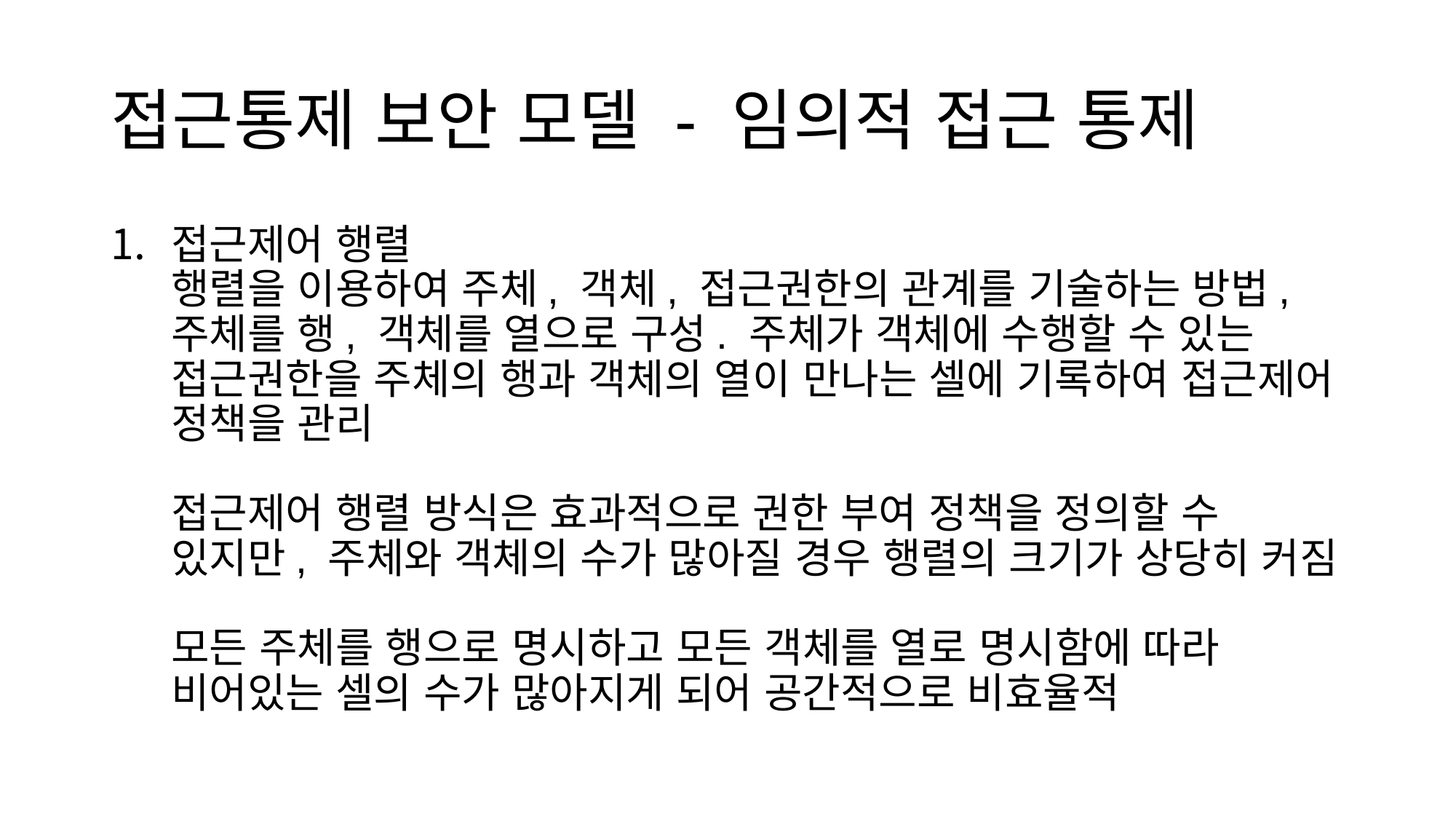

# 접근통제 보안 모델 - 임의적 접근 통제
접근제어 행렬
행렬을 이용하여 주체, 객체, 접근권한의 관계를 기술하는 방법, 주체를 행, 객체를 열으로 구성. 주체가 객체에 수행할 수 있는 접근권한을 주체의 행과 객체의 열이 만나는 셀에 기록하여 접근제어 정책을 관리
접근제어 행렬 방식은 효과적으로 권한 부여 정책을 정의할 수 있지만, 주체와 객체의 수가 많아질 경우 행렬의 크기가 상당히 커짐
모든 주체를 행으로 명시하고 모든 객체를 열로 명시함에 따라 비어있는 셀의 수가 많아지게 되어 공간적으로 비효율적